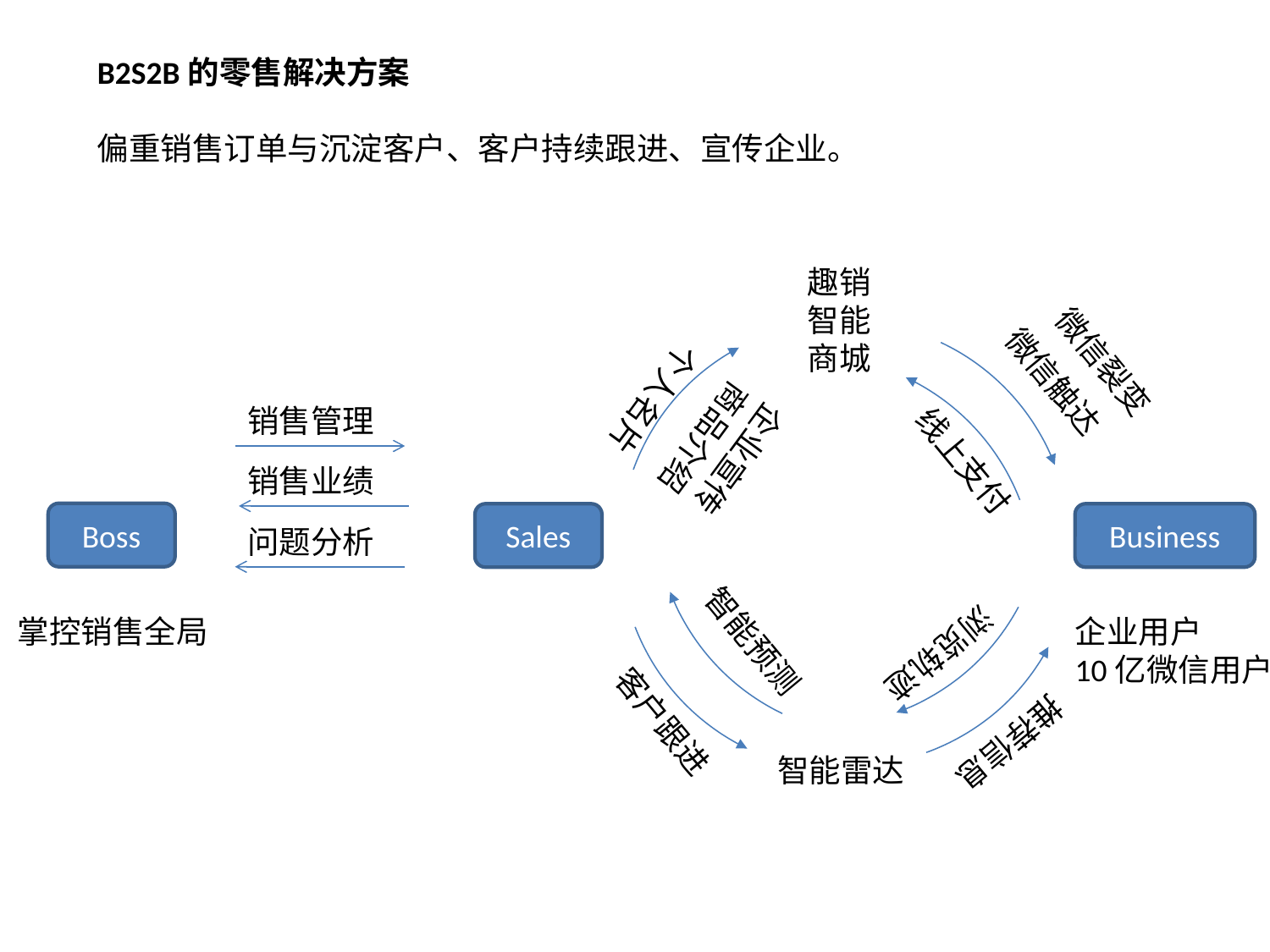

B2S2B的零售解决方案

偏重销售订单与沉淀客户、客户持续跟进、宣传企业。

趣销智能商城

微信裂变
微信触达

个人名片

商品介绍
企业宣传
线上支付
销售管理
销售业绩
Boss
Sales
Business
问题分析
智能预测
浏览轨迹
掌控销售全局
企业用户
10亿微信用户
客户跟进
推荐信息
智能雷达